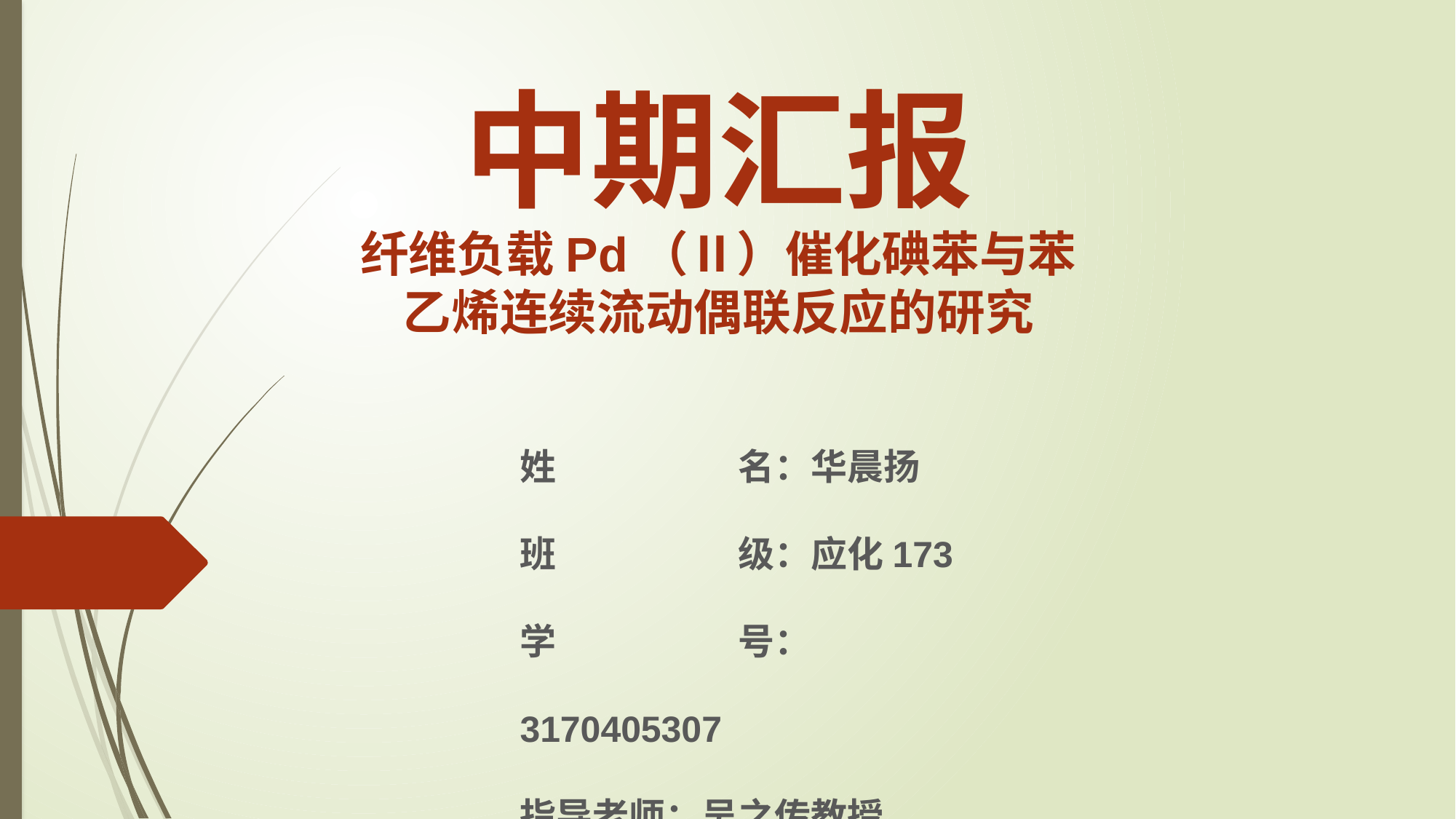

中期汇报
纤维负载Pd（Ⅱ）催化碘苯与苯
乙烯连续流动偶联反应的研究
姓		名：华晨扬
班		级：应化173
学		号：3170405307
指导老师：吴之传教授